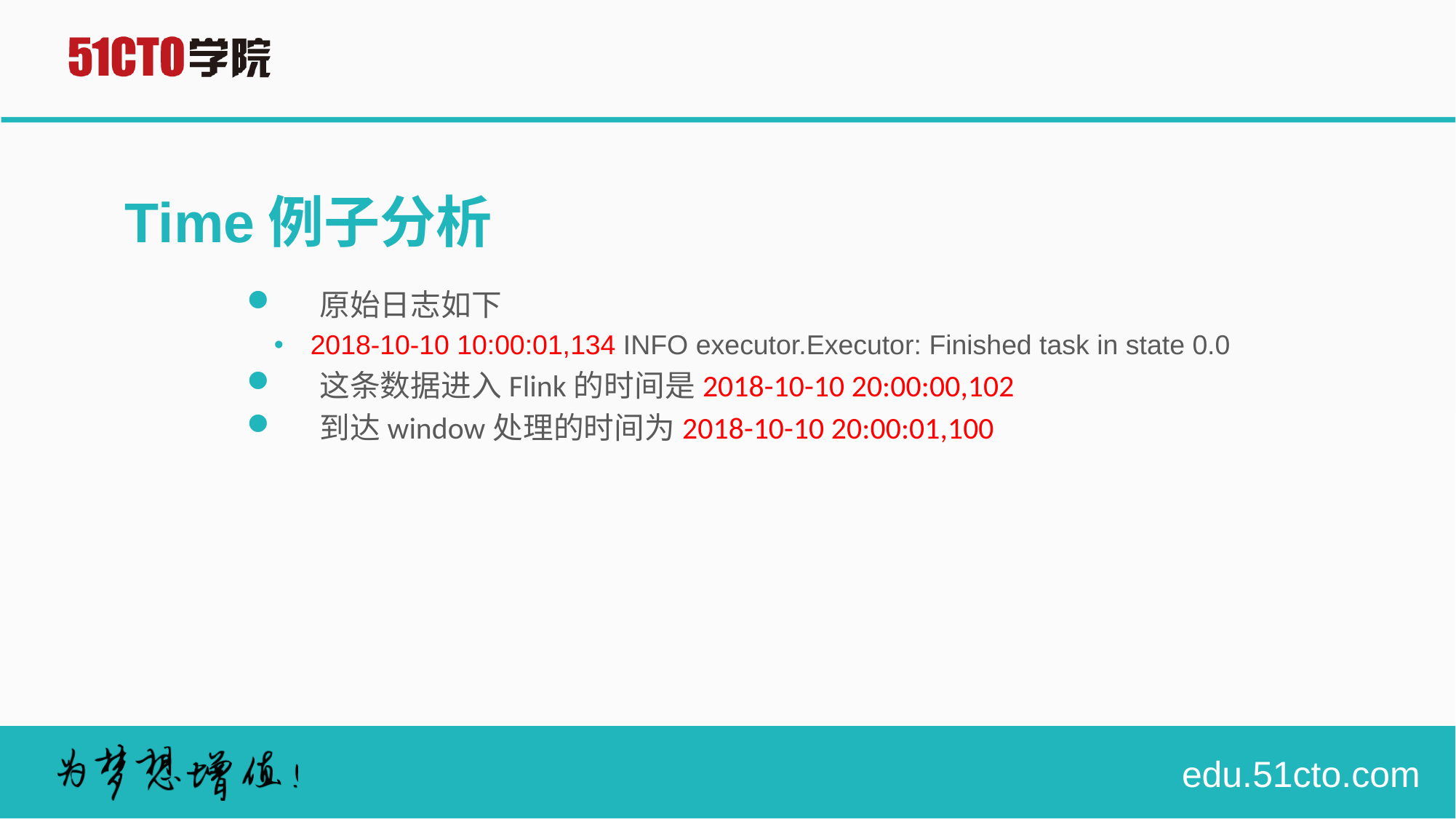

# Time例子分析
原始日志如下
2018-10-10 10:00:01,134 INFO executor.Executor: Finished task in state 0.0
这条数据进入Flink的时间是2018-10-10 20:00:00,102
到达window处理的时间为2018-10-10 20:00:01,100